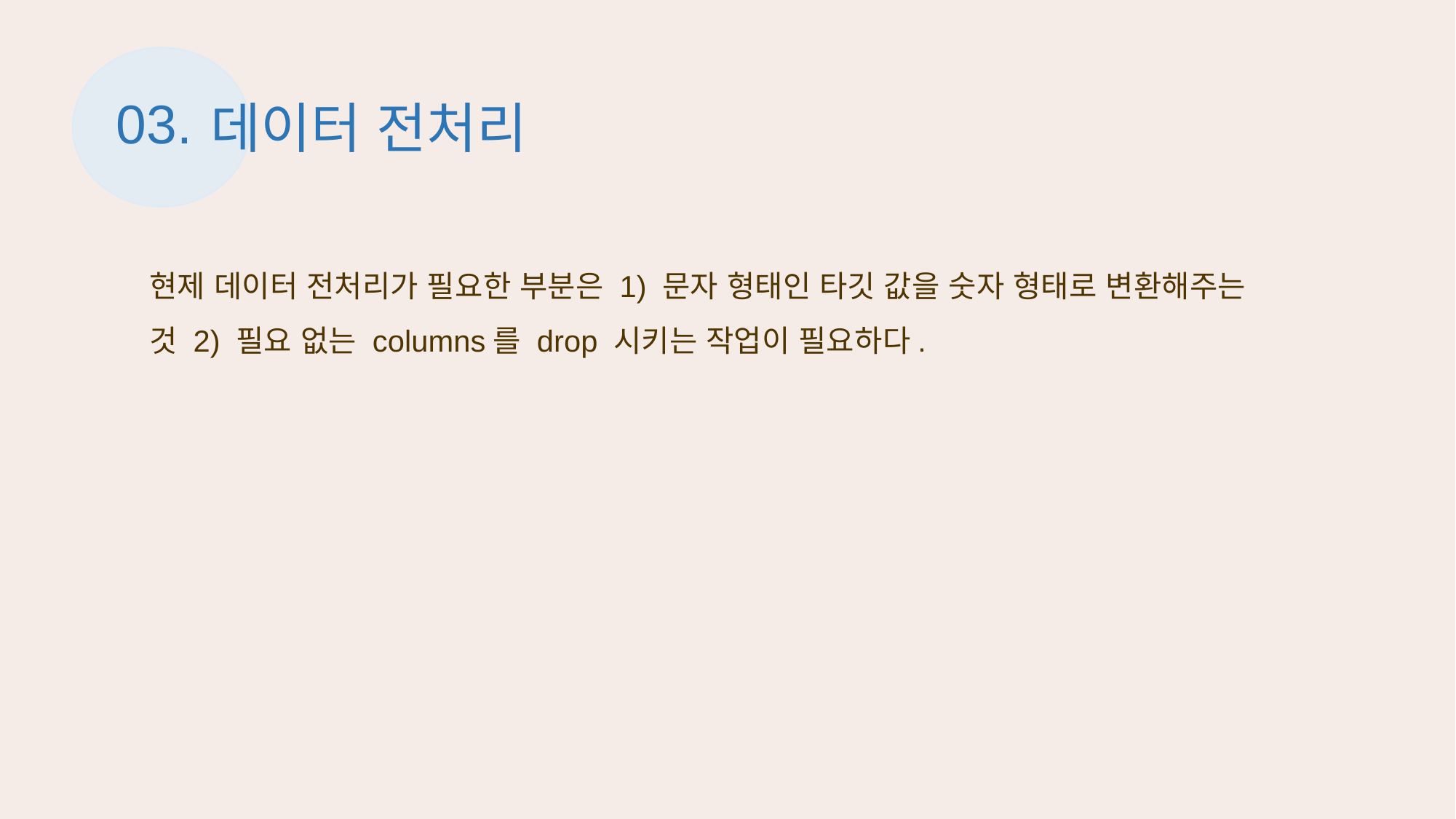

03.
데이터 전처리
현제 데이터 전처리가 필요한 부분은 1) 문자 형태인 타깃 값을 숫자 형태로 변환해주는 것 2) 필요 없는 columns를 drop 시키는 작업이 필요하다.